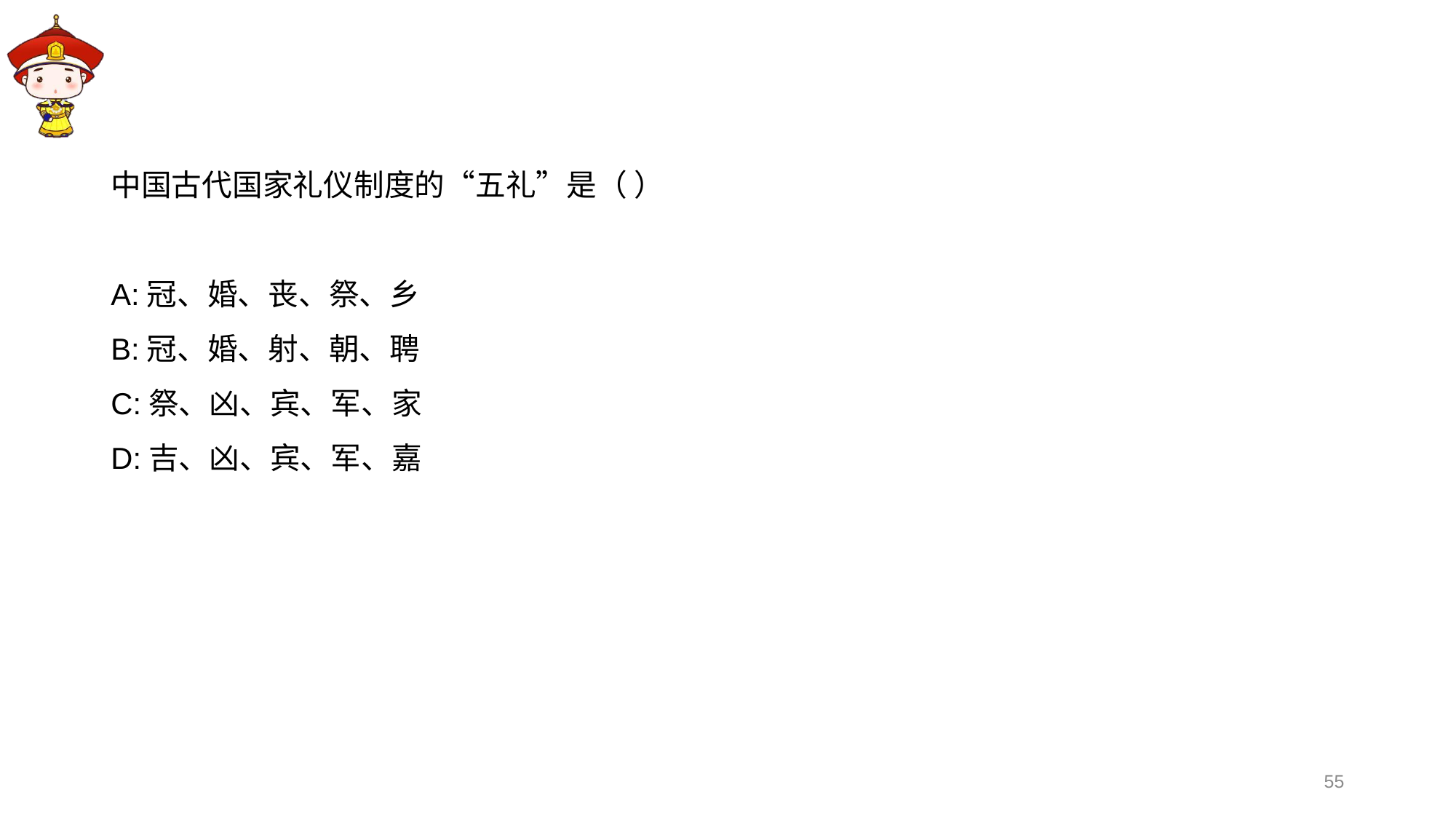

#
中国古代国家礼仪制度的“五礼”是（ ）

A:冠、婚、丧、祭、乡
B:冠、婚、射、朝、聘
C:祭、凶、宾、军、家
D:吉、凶、宾、军、嘉

55